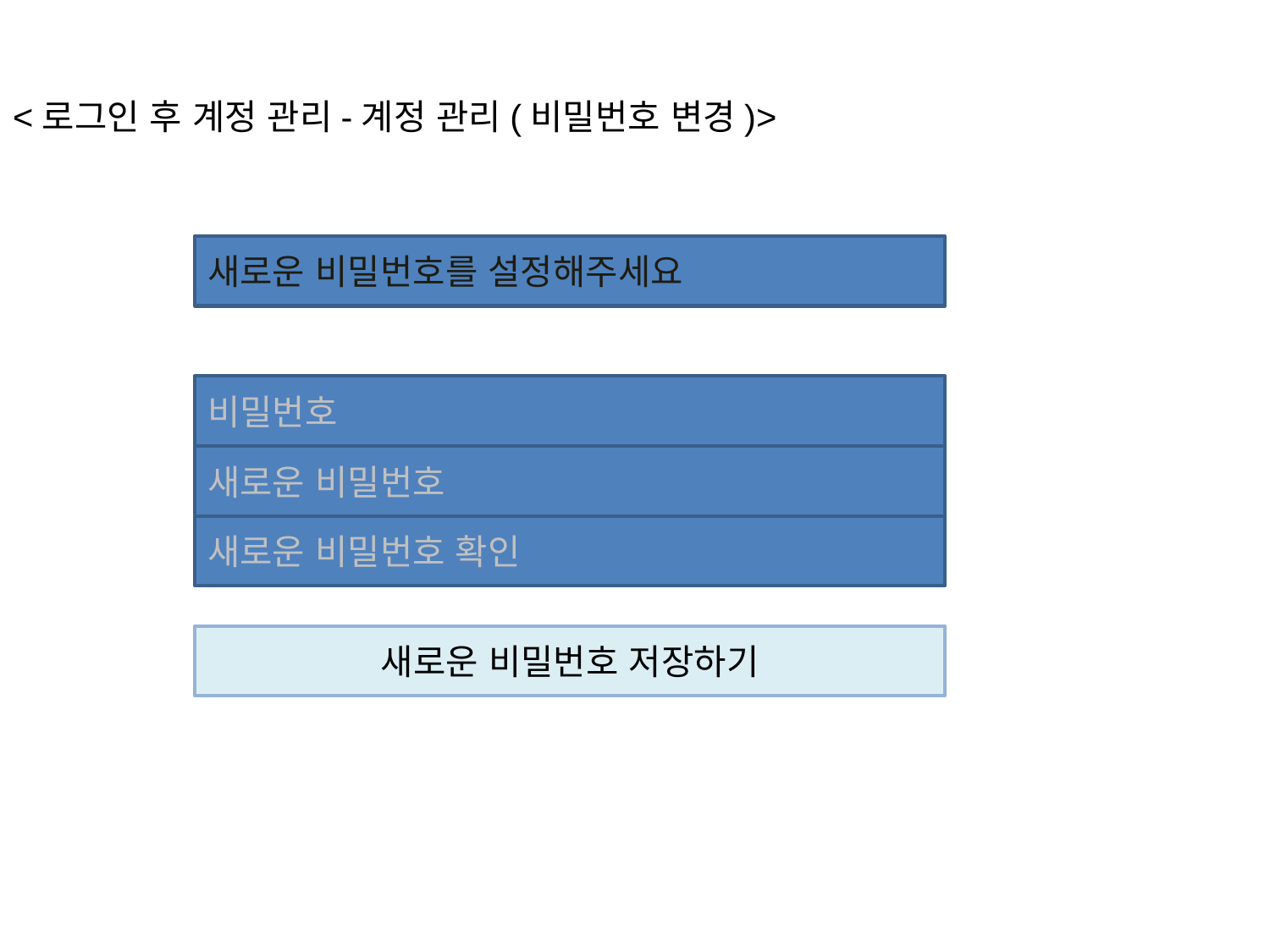

<로그인 후 계정 관리-계정 관리(비밀번호 변경)>
새로운 비밀번호를 설정해주세요
비밀번호
새로운 비밀번호
새로운 비밀번호 확인
새로운 비밀번호 저장하기